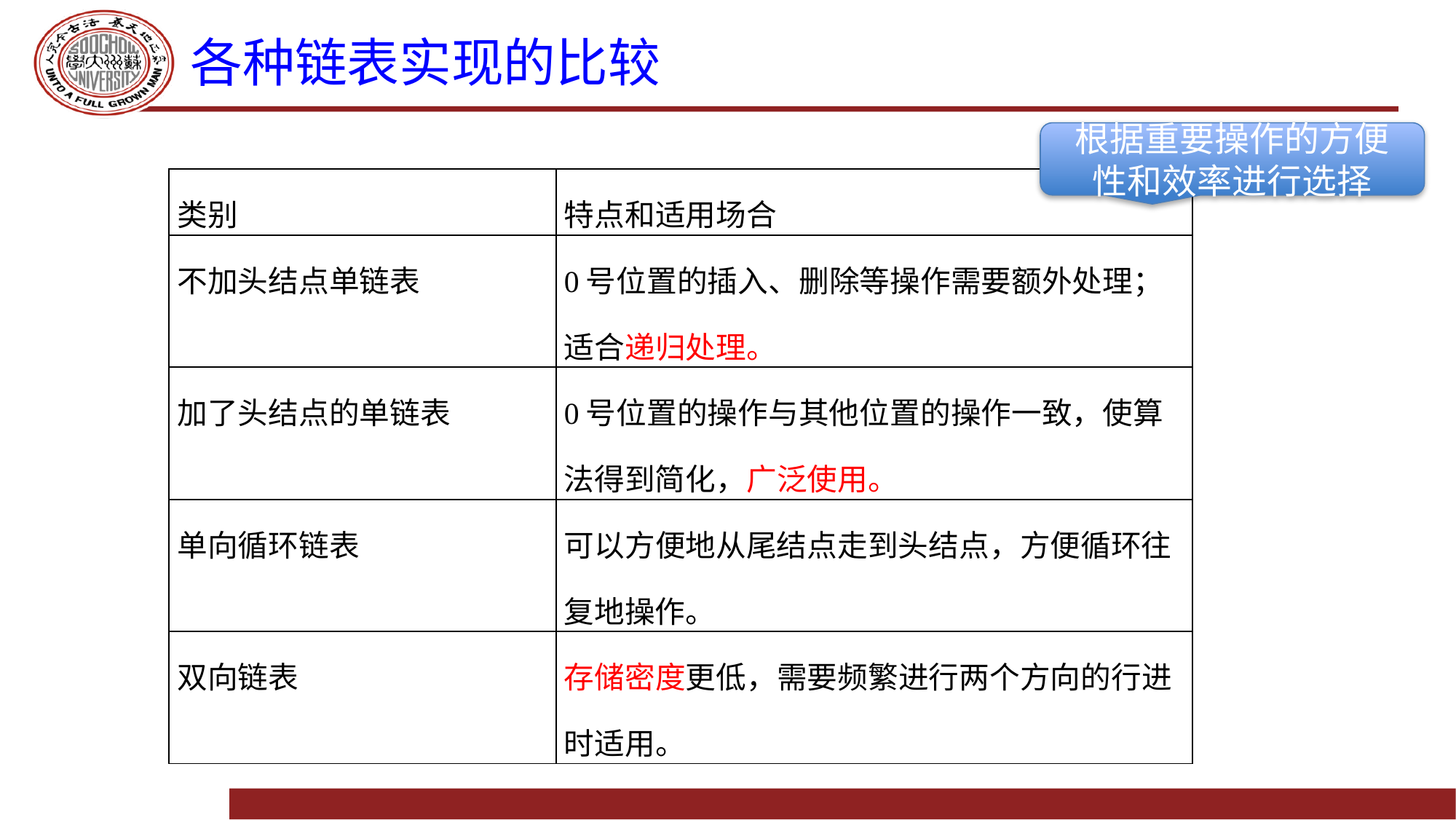

# 各种链表实现的比较
根据重要操作的方便性和效率进行选择
| 类别 | 特点和适用场合 |
| --- | --- |
| 不加头结点单链表 | 0号位置的插入、删除等操作需要额外处理；适合递归处理。 |
| 加了头结点的单链表 | 0号位置的操作与其他位置的操作一致，使算法得到简化，广泛使用。 |
| 单向循环链表 | 可以方便地从尾结点走到头结点，方便循环往复地操作。 |
| 双向链表 | 存储密度更低，需要频繁进行两个方向的行进时适用。 |